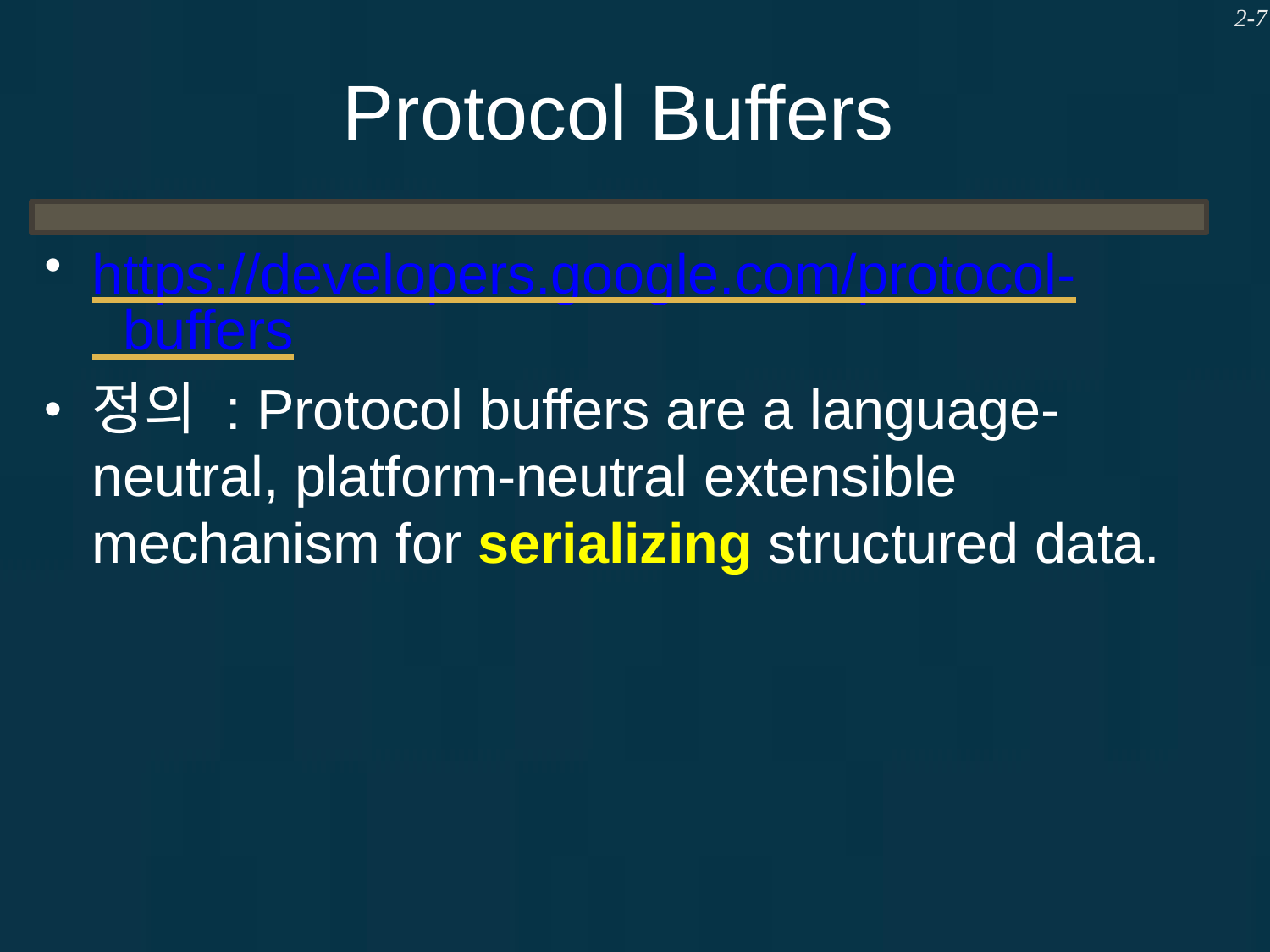

2-7
# Protocol Buffers

https://developers.google.com/protocol-  buffers
정의 : Protocol buffers are a language-  neutral, platform-neutral extensible  mechanism for serializing structured data.